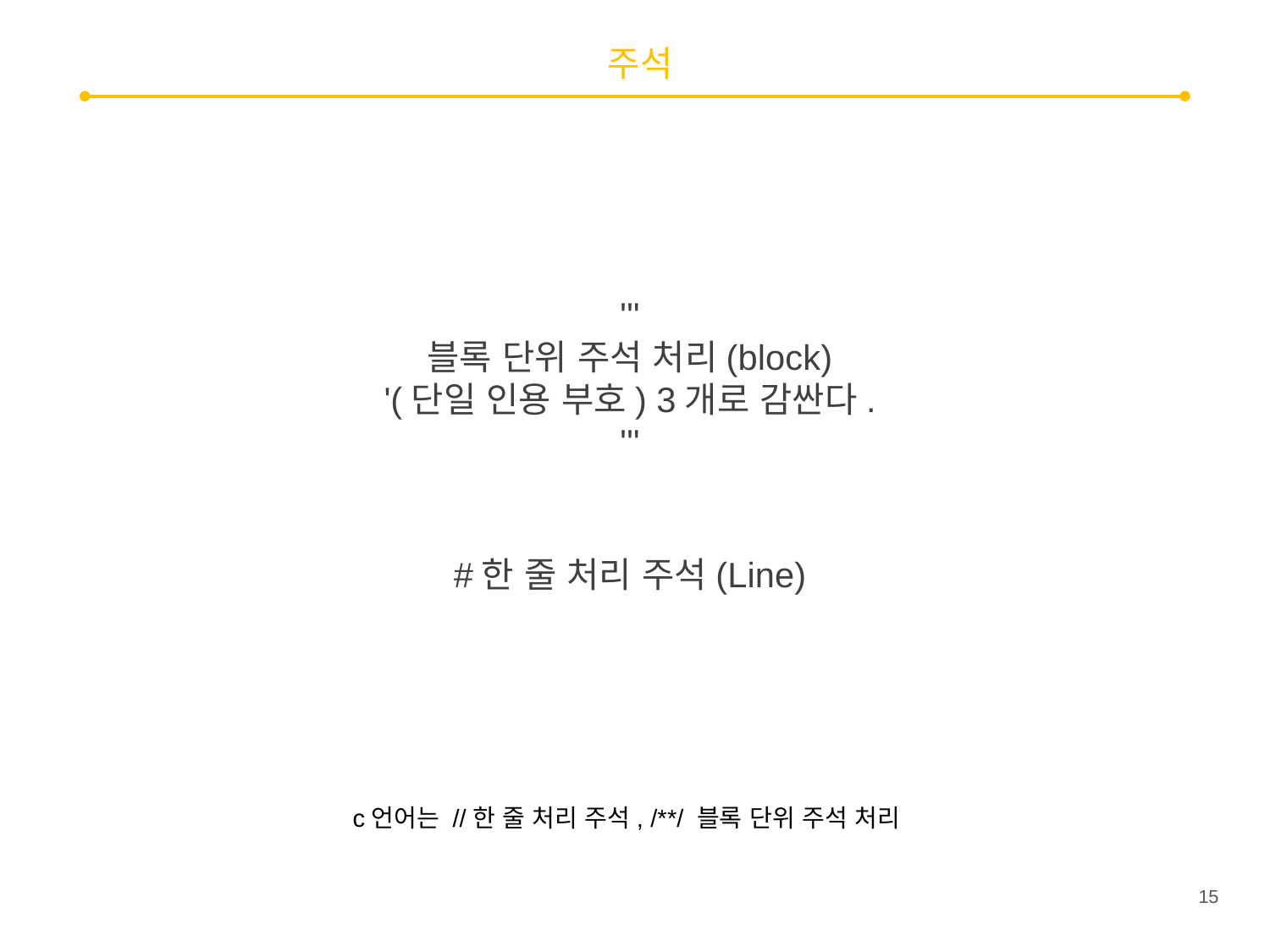

# 주석
'''
블록 단위 주석 처리(block)
'(단일 인용 부호) 3개로 감싼다.
'''
#한 줄 처리 주석(Line)
c언어는 //한 줄 처리 주석, /**/ 블록 단위 주석 처리